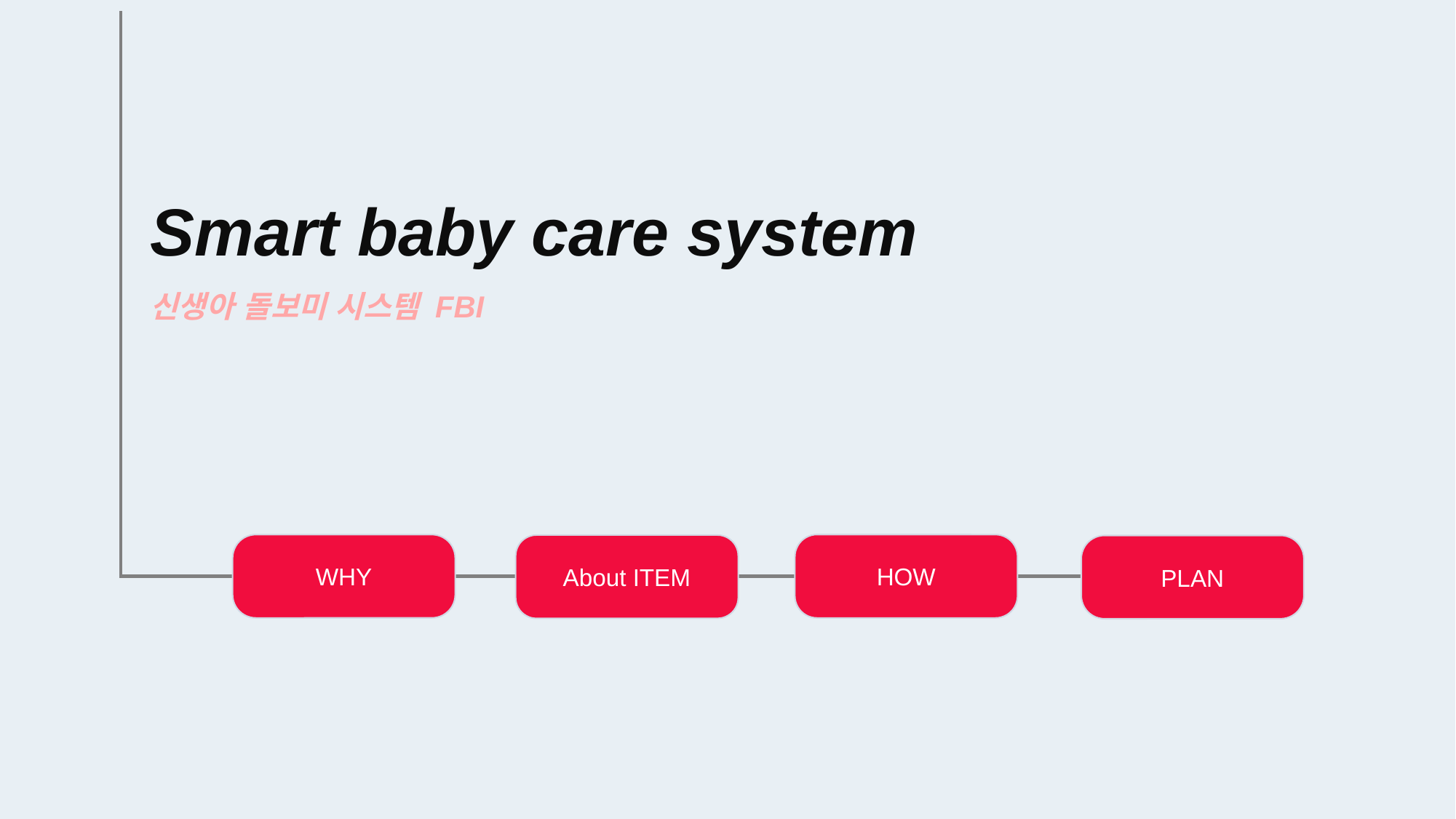

Smart baby care system
신생아 돌보미 시스템 FBI
WHY
HOW
About ITEM
PLAN